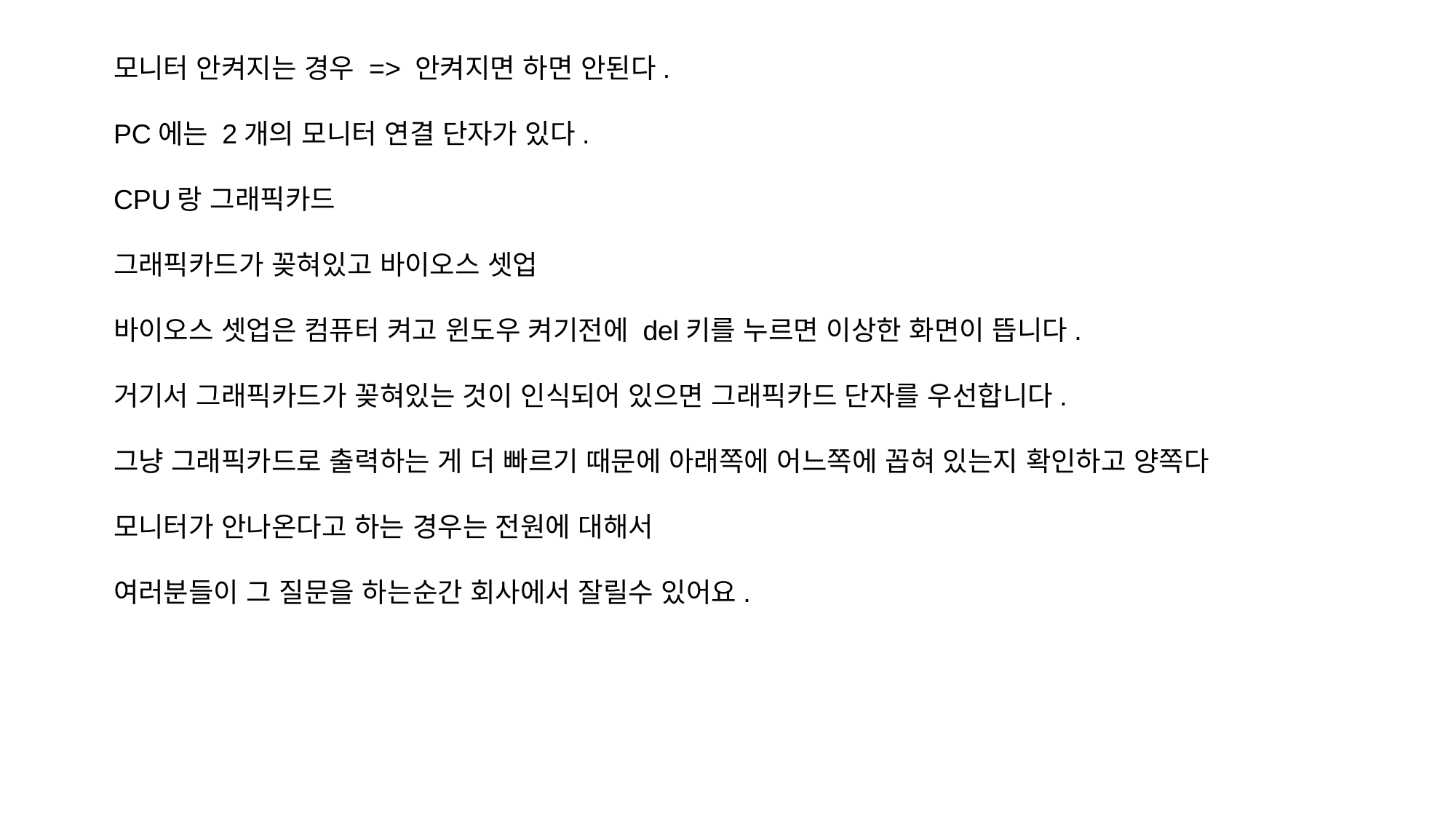

모니터 안켜지는 경우 => 안켜지면 하면 안된다.

PC에는 2개의 모니터 연결 단자가 있다.

CPU랑 그래픽카드

그래픽카드가 꽂혀있고 바이오스 셋업

바이오스 셋업은 컴퓨터 켜고 윈도우 켜기전에 del키를 누르면 이상한 화면이 뜹니다.

거기서 그래픽카드가 꽂혀있는 것이 인식되어 있으면 그래픽카드 단자를 우선합니다.

그냥 그래픽카드로 출력하는 게 더 빠르기 때문에 아래쪽에 어느쪽에 꼽혀 있는지 확인하고 양쪽다

모니터가 안나온다고 하는 경우는 전원에 대해서

여러분들이 그 질문을 하는순간 회사에서 잘릴수 있어요.